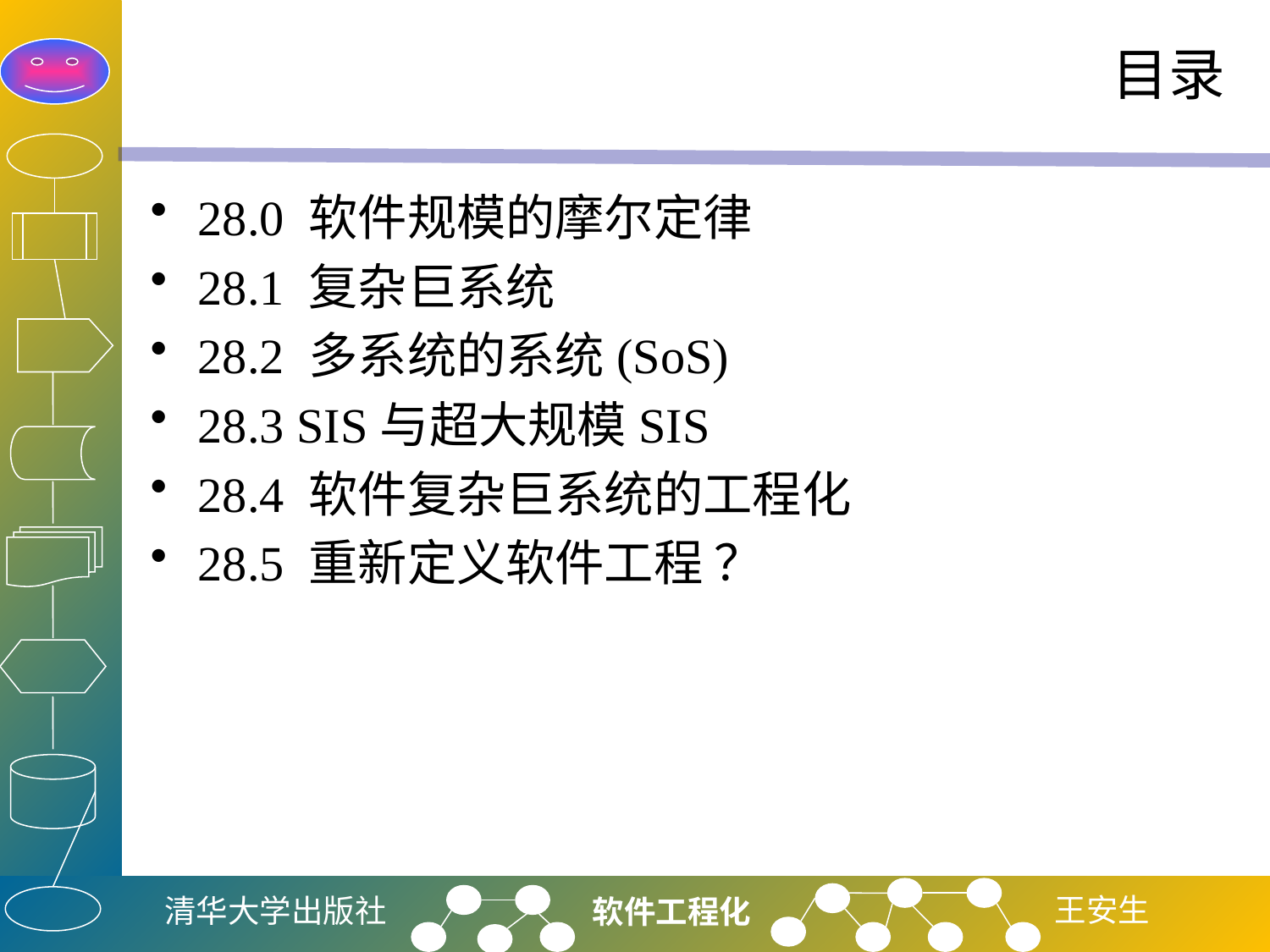

# 目录
28.0 软件规模的摩尔定律
28.1 复杂巨系统
28.2 多系统的系统(SoS)
28.3 SIS与超大规模SIS
28.4 软件复杂巨系统的工程化
28.5 重新定义软件工程 ？